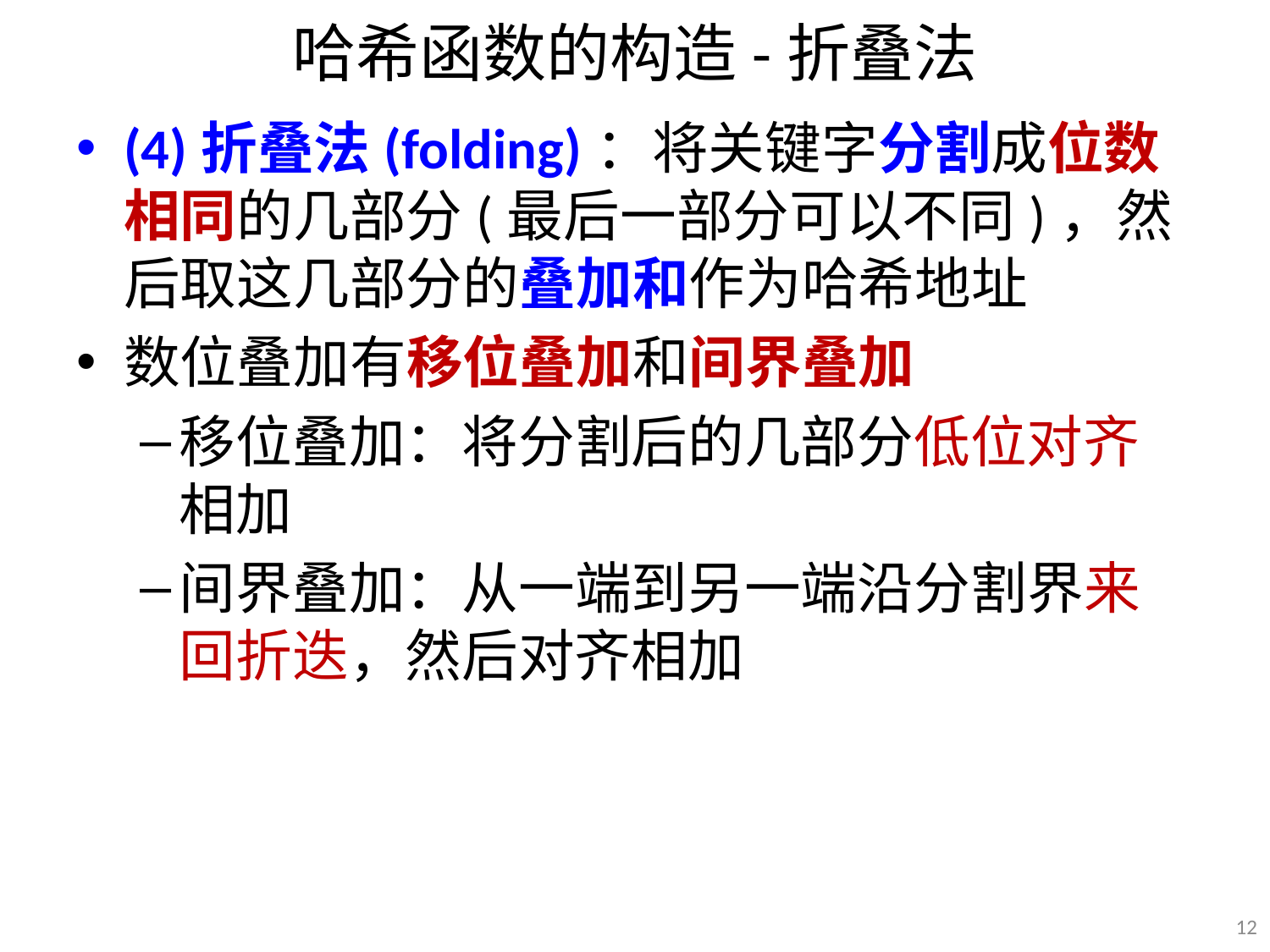

# 哈希函数的构造-折叠法
(4)折叠法(folding)：将关键字分割成位数相同的几部分(最后一部分可以不同)，然后取这几部分的叠加和作为哈希地址
数位叠加有移位叠加和间界叠加
移位叠加：将分割后的几部分低位对齐相加
间界叠加：从一端到另一端沿分割界来回折迭，然后对齐相加
12